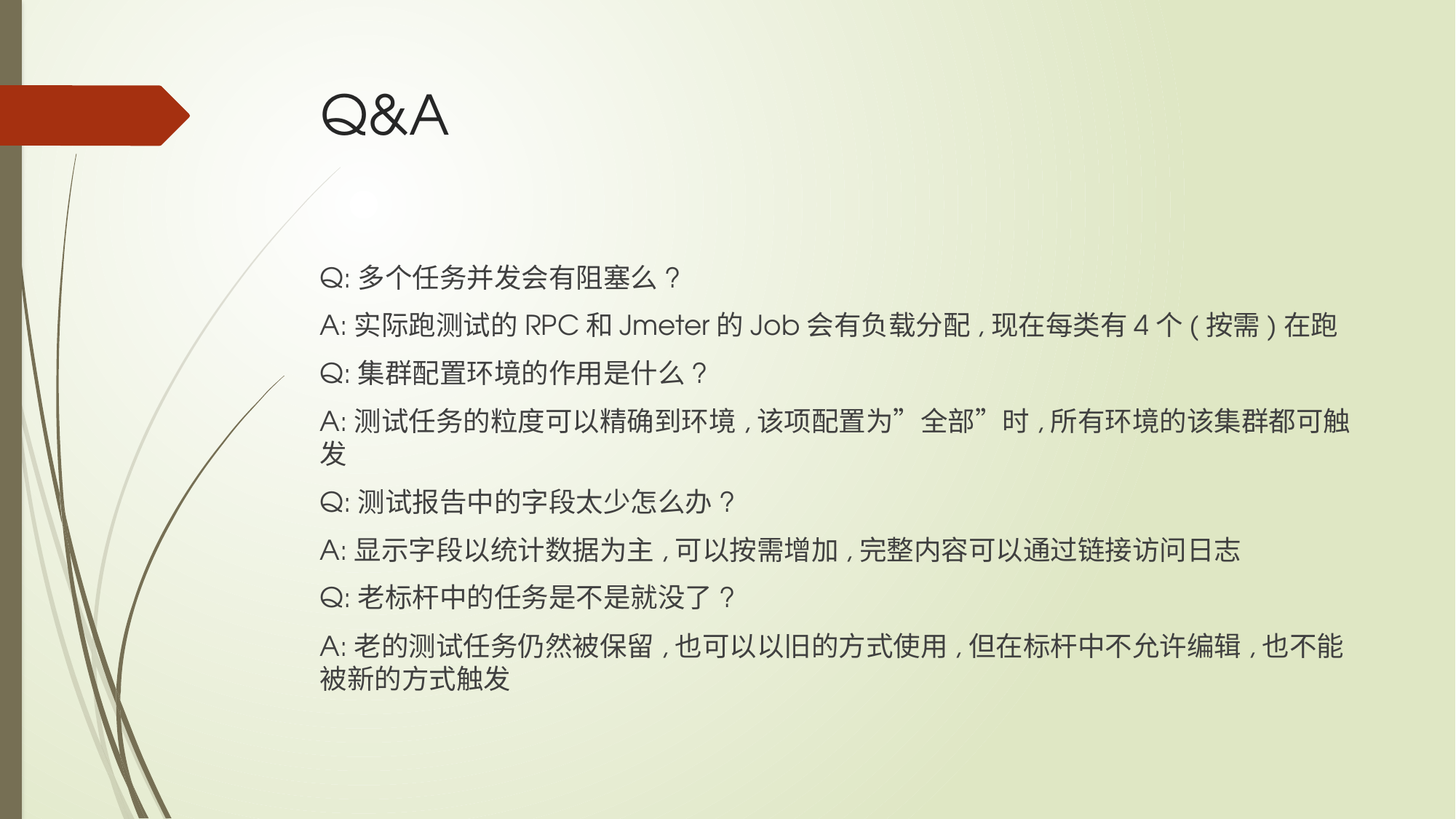

# Q&A
Q:多个任务并发会有阻塞么?
A:实际跑测试的RPC和Jmeter的Job会有负载分配,现在每类有4个(按需)在跑
Q:集群配置环境的作用是什么?
A:测试任务的粒度可以精确到环境,该项配置为”全部”时,所有环境的该集群都可触发
Q:测试报告中的字段太少怎么办?
A:显示字段以统计数据为主,可以按需增加,完整内容可以通过链接访问日志
Q:老标杆中的任务是不是就没了?
A:老的测试任务仍然被保留,也可以以旧的方式使用,但在标杆中不允许编辑,也不能被新的方式触发